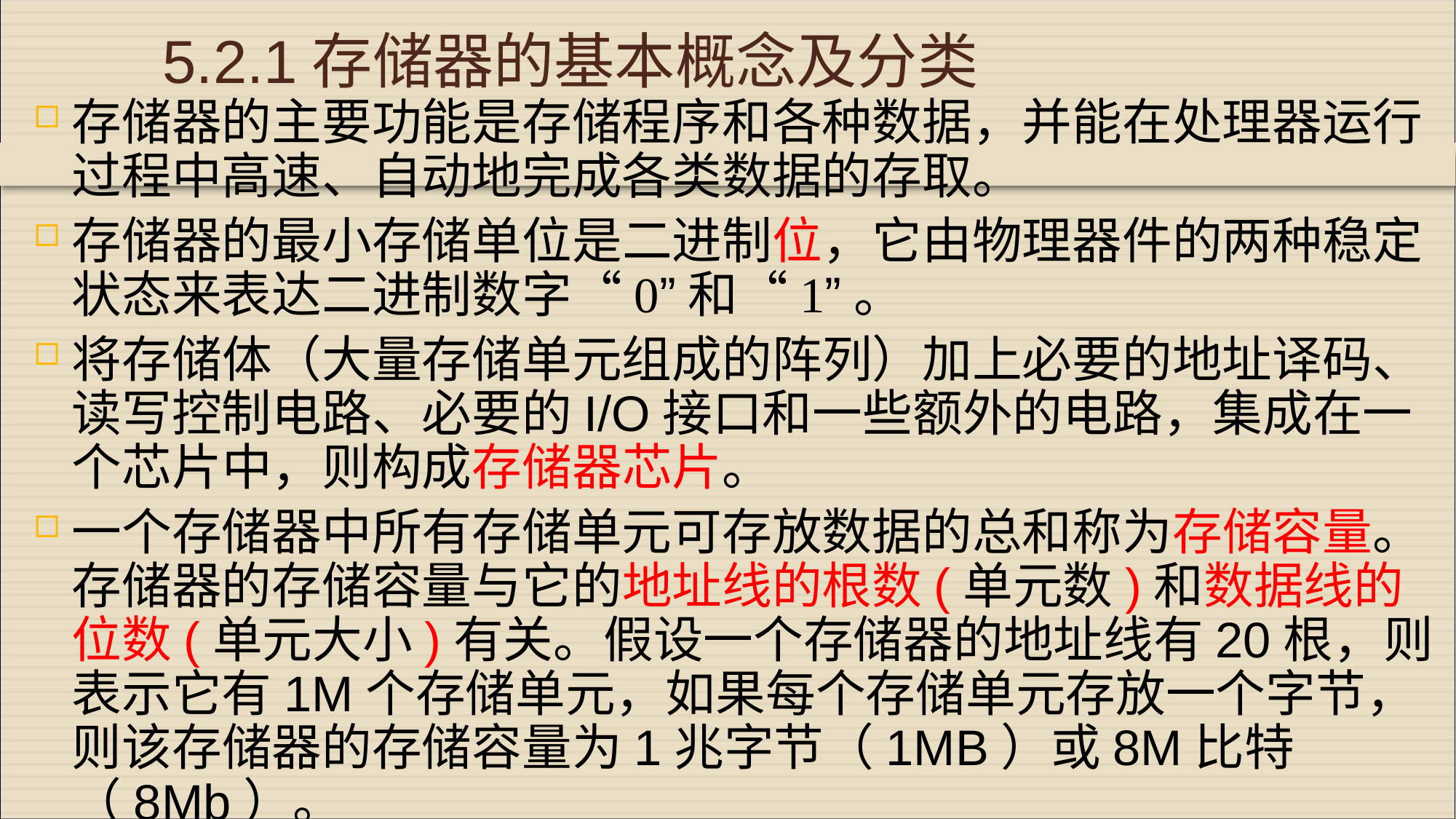

# 5.2.1存储器的基本概念及分类
存储器的主要功能是存储程序和各种数据，并能在处理器运行过程中高速、自动地完成各类数据的存取。
存储器的最小存储单位是二进制位，它由物理器件的两种稳定状态来表达二进制数字“0”和“1”。
将存储体（大量存储单元组成的阵列）加上必要的地址译码、读写控制电路、必要的I/O接口和一些额外的电路，集成在一个芯片中，则构成存储器芯片。
一个存储器中所有存储单元可存放数据的总和称为存储容量。存储器的存储容量与它的地址线的根数(单元数)和数据线的位数(单元大小)有关。假设一个存储器的地址线有20根，则表示它有1M个存储单元，如果每个存储单元存放一个字节，则该存储器的存储容量为1兆字节（1MB）或8M比特（8Mb）。